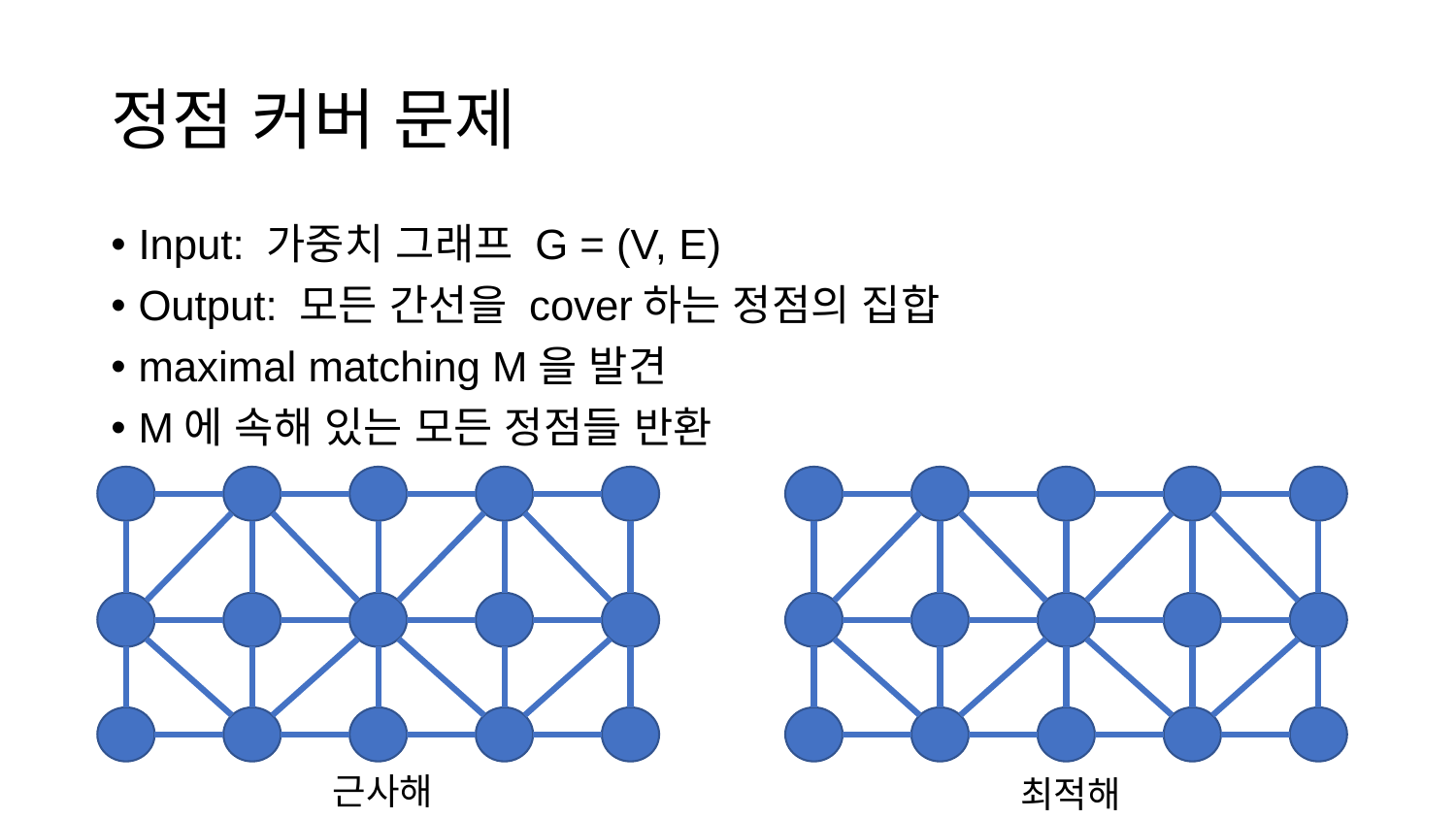

# 정점 커버 문제
Input: 가중치 그래프 G = (V, E)
Output: 모든 간선을 cover하는 정점의 집합
maximal matching M을 발견
M에 속해 있는 모든 정점들 반환

근사해
최적해